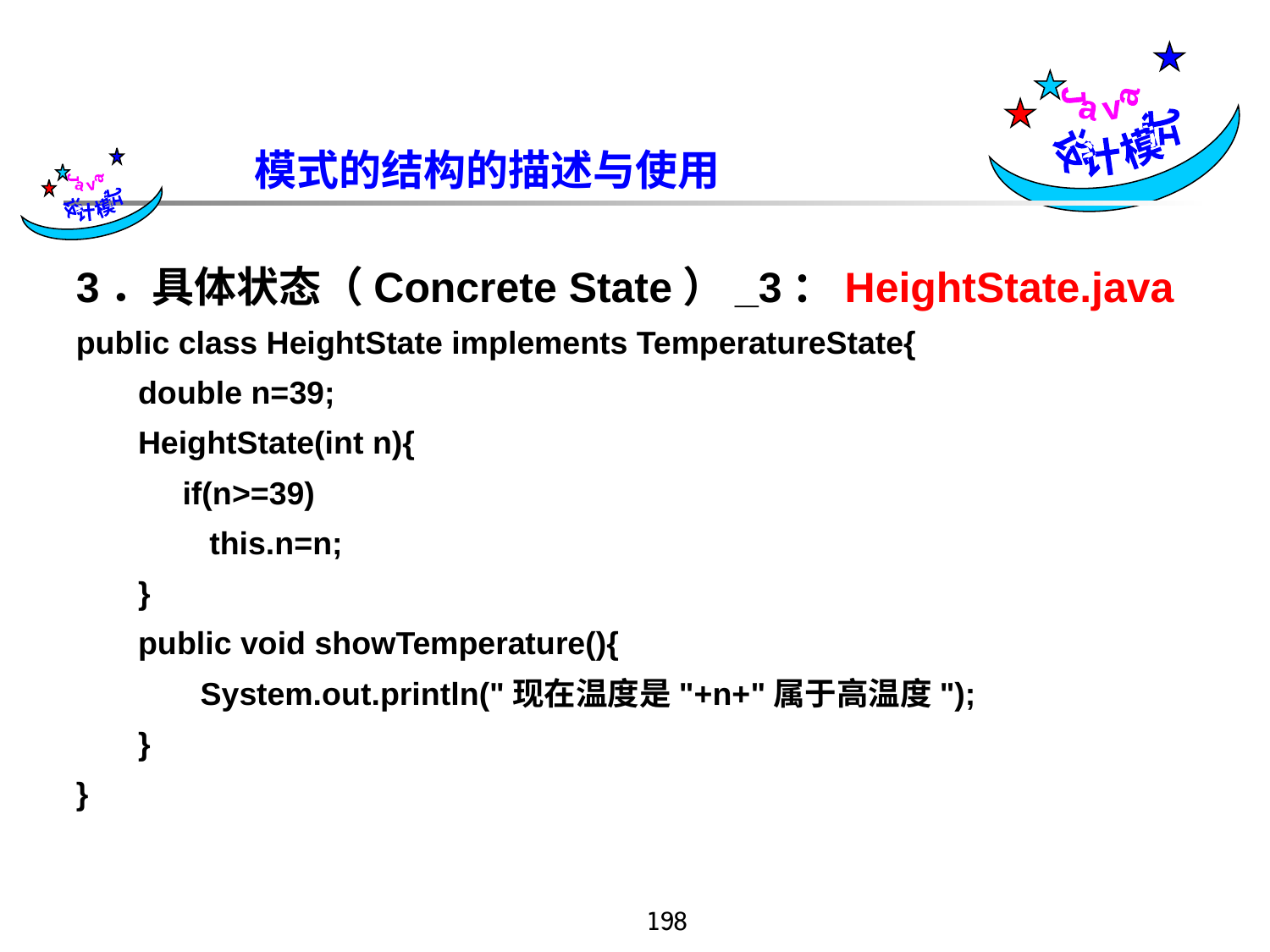

Java
设计模式

模式的结构的描述与使用

  Java
设计模式

3．具体状态（Concrete State）_3：HeightState.java
public class HeightState implements TemperatureState{
       double n=39;
       HeightState(int n){
            if(n>=39)
               this.n=n;
       }
       public void showTemperature(){
              System.out.println("现在温度是"+n+"属于高温度");
       }
}

198